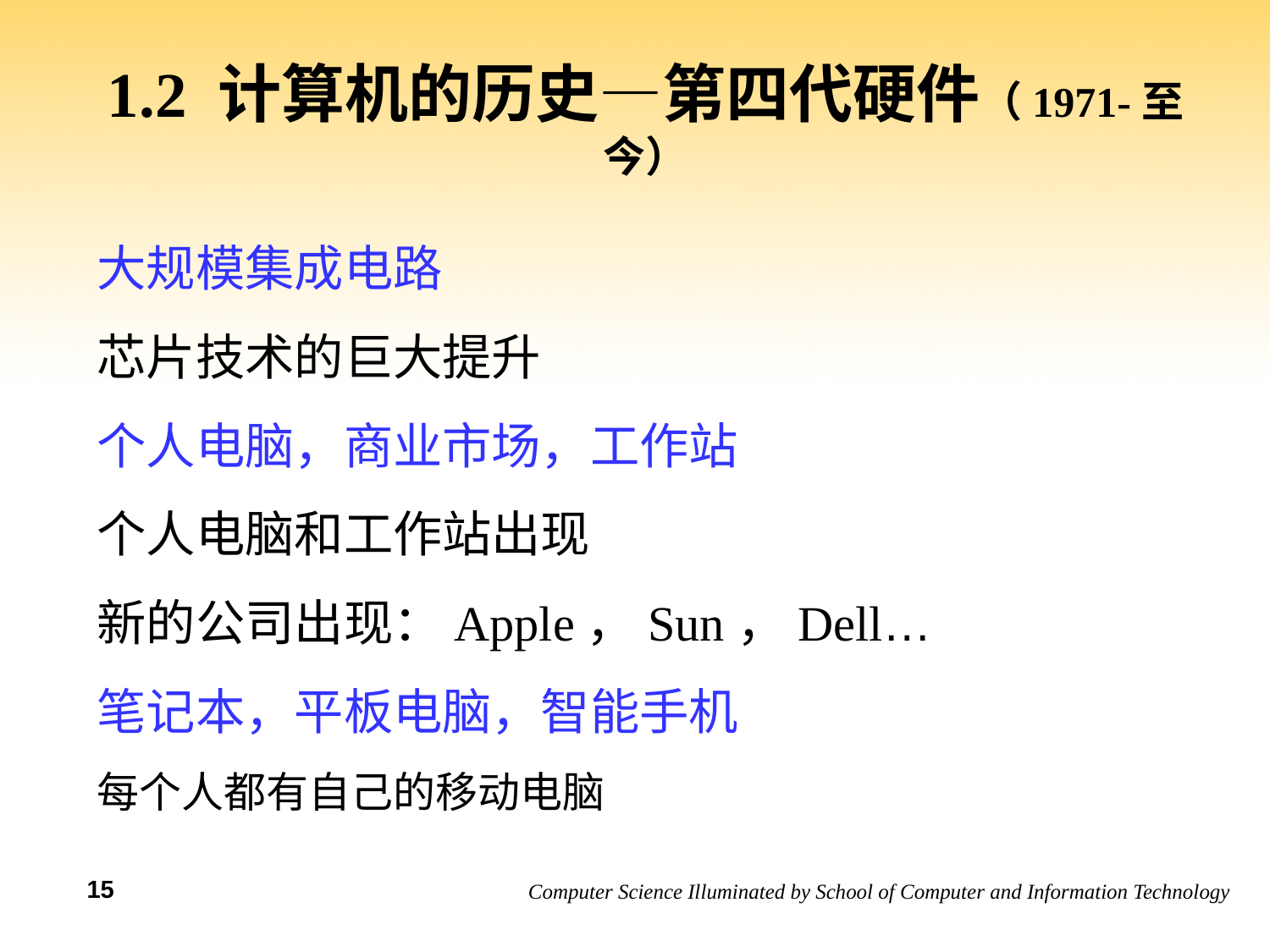

1.2 计算机的历史—第四代硬件（1971-至今）
大规模集成电路
芯片技术的巨大提升
个人电脑，商业市场，工作站
个人电脑和工作站出现
新的公司出现：Apple，Sun，Dell…
笔记本，平板电脑，智能手机
每个人都有自己的移动电脑

15
11